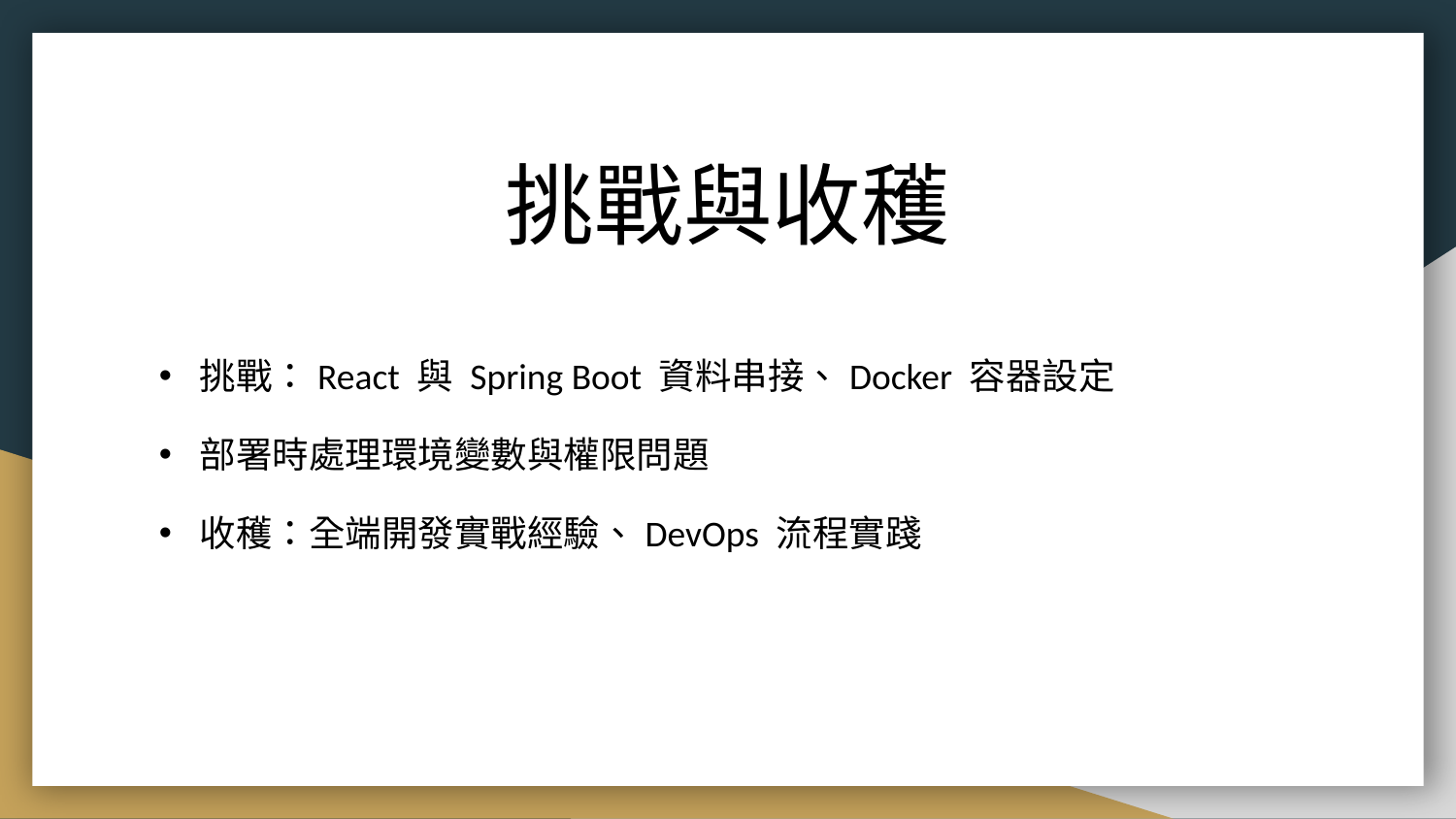

# 挑戰與收穫
挑戰：React 與 Spring Boot 資料串接、Docker 容器設定
部署時處理環境變數與權限問題
收穫：全端開發實戰經驗、DevOps 流程實踐